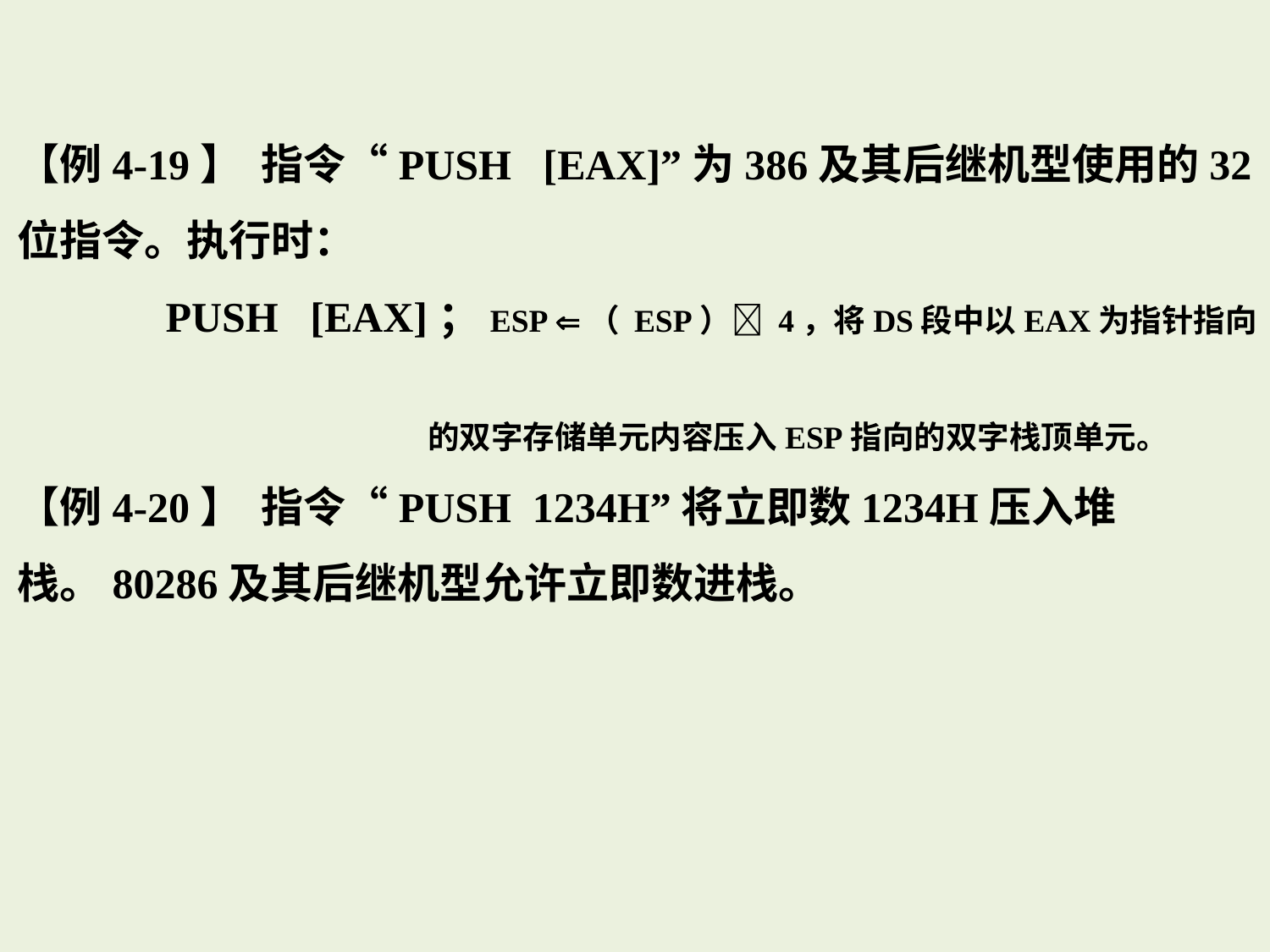

【例4-19】  指令“PUSH   [EAX]”为386及其后继机型使用的32位指令。执行时：
              PUSH   [EAX]；ESP ⇐（ ESP）− 4，将DS段中以EAX为指针指向
                                                        的双字存储单元内容压入ESP指向的双字栈顶单元。
【例4-20】  指令“PUSH  1234H”将立即数1234H压入堆栈。80286及其后继机型允许立即数进栈。
117